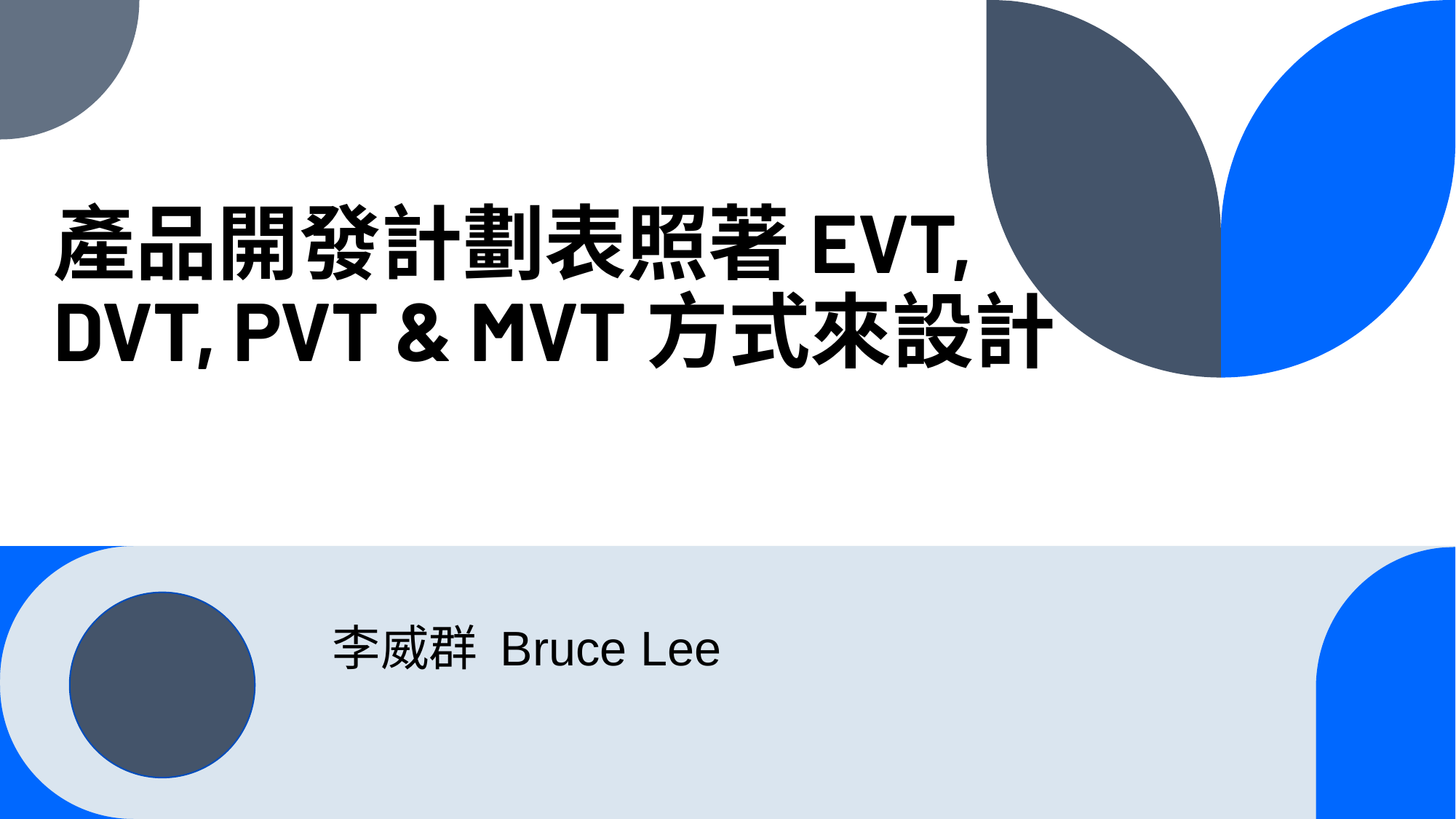

# 產品開發計劃表照著EVT, DVT, PVT & MVT方式來設計
李威群 Bruce Lee